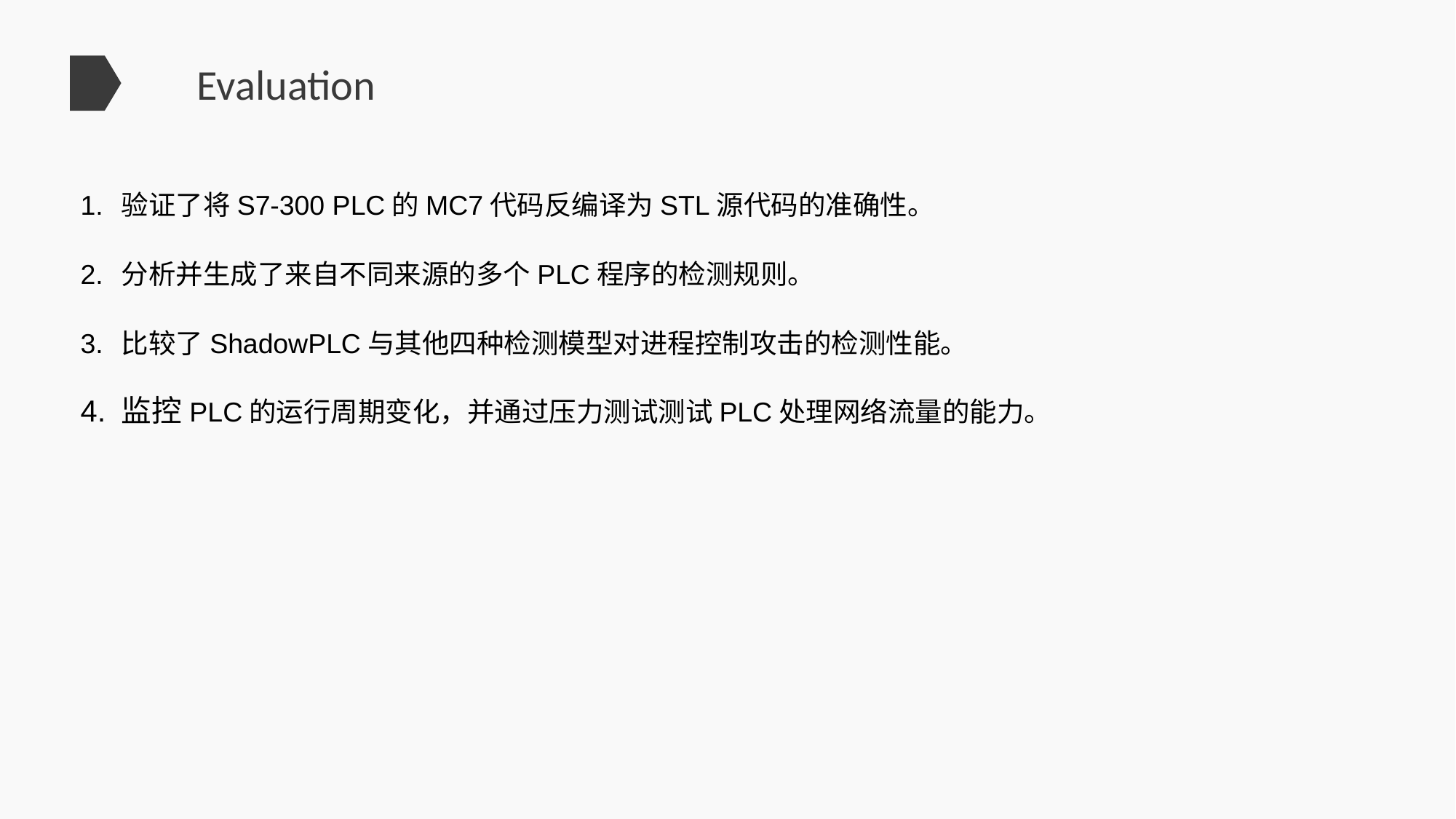

Evaluation

验证了将S7-300 PLC的MC7代码反编译为STL源代码的准确性。

分析并生成了来自不同来源的多个PLC程序的检测规则。

比较了ShadowPLC与其他四种检测模型对进程控制攻击的检测性能。

监控PLC的运行周期变化，并通过压力测试测试PLC处理网络流量的能力。